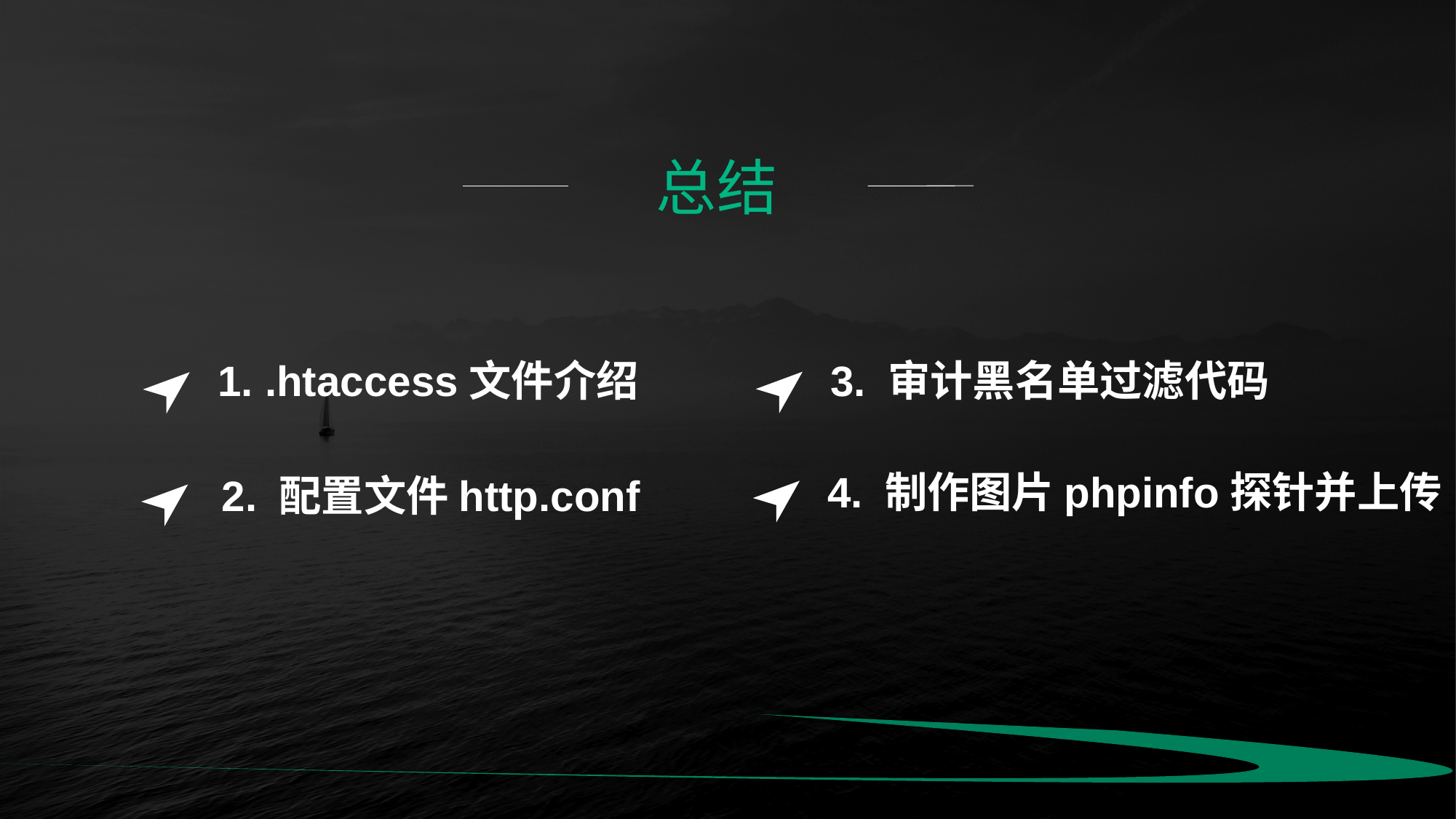

总结
3. 审计黑名单过滤代码

4. 制作图片phpinfo探针并上传

1. .htaccess文件介绍

2. 配置文件http.conf